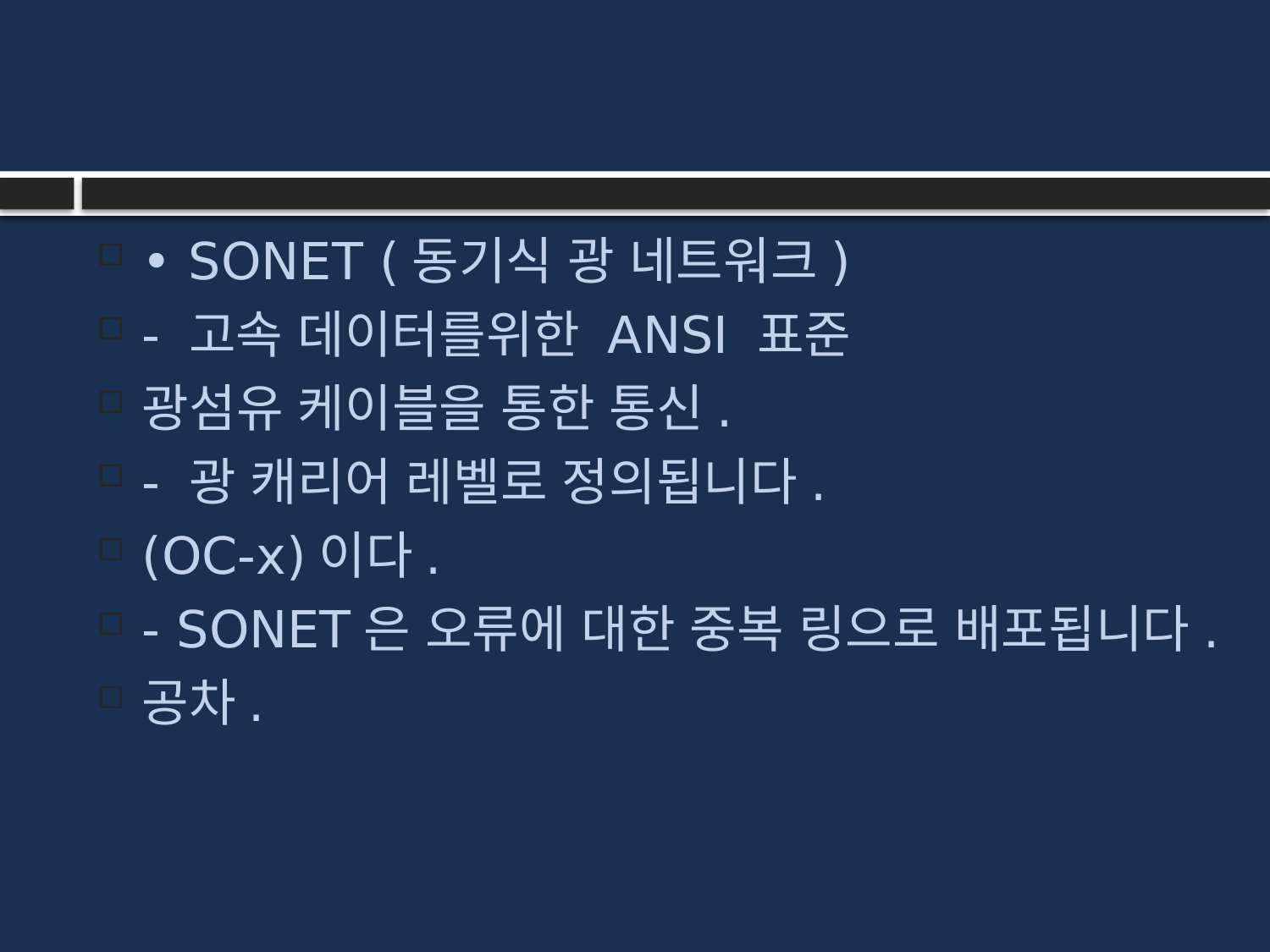

#
• SONET (동기식 광 네트워크)
- 고속 데이터를위한 ANSI 표준
광섬유 케이블을 통한 통신.
- 광 캐리어 레벨로 정의됩니다.
(OC-x)이다.
- SONET은 오류에 대한 중복 링으로 배포됩니다.
공차.